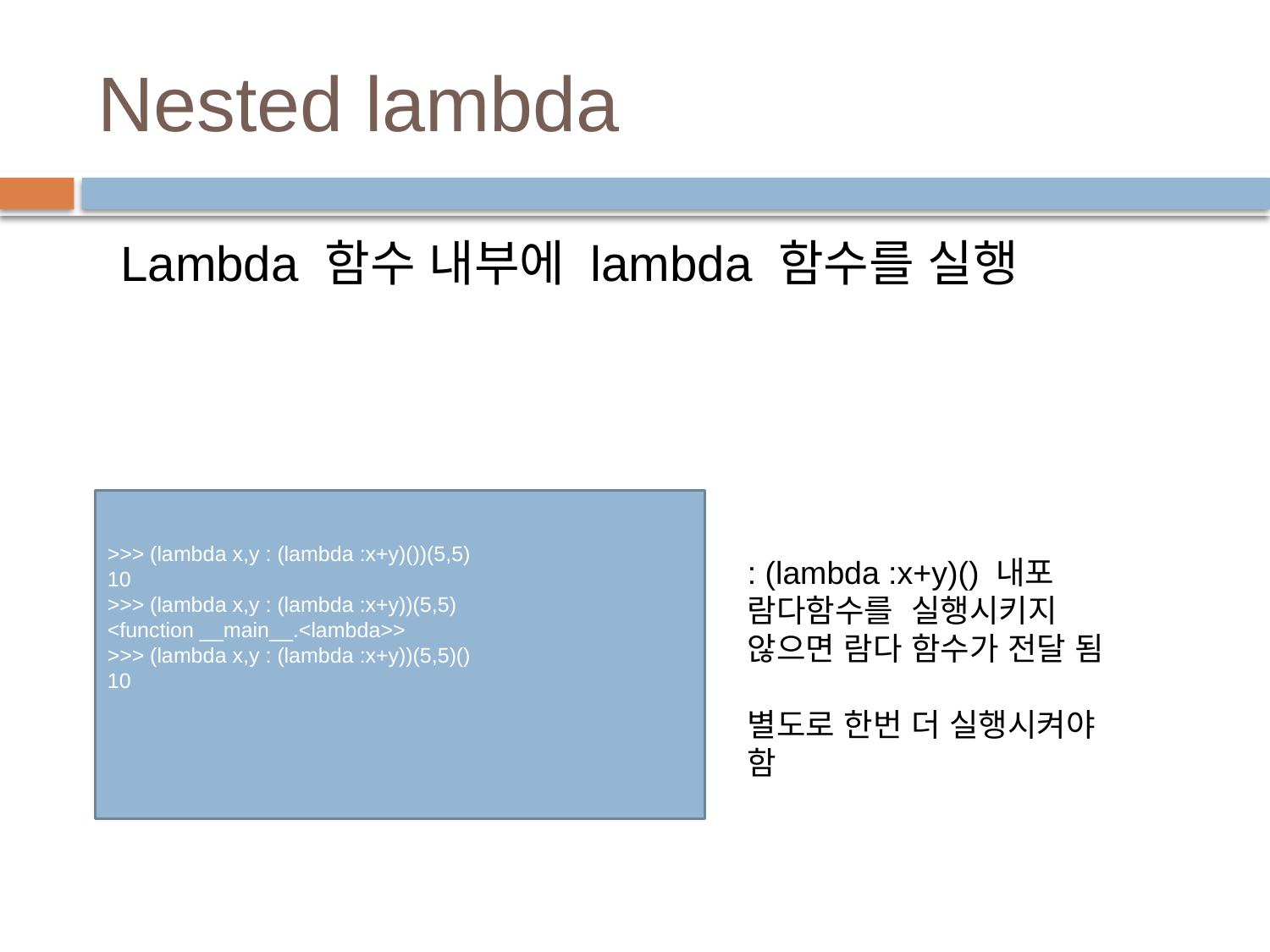

# Nested lambda
Lambda 함수 내부에 lambda 함수를 실행
>>> (lambda x,y : (lambda :x+y)())(5,5)
10
>>> (lambda x,y : (lambda :x+y))(5,5)
<function __main__.<lambda>>
>>> (lambda x,y : (lambda :x+y))(5,5)()
10

: (lambda :x+y)() 내포 람다함수를  실행시키지 않으면 람다 함수가 전달 됨

별도로 한번 더 실행시켜야 함